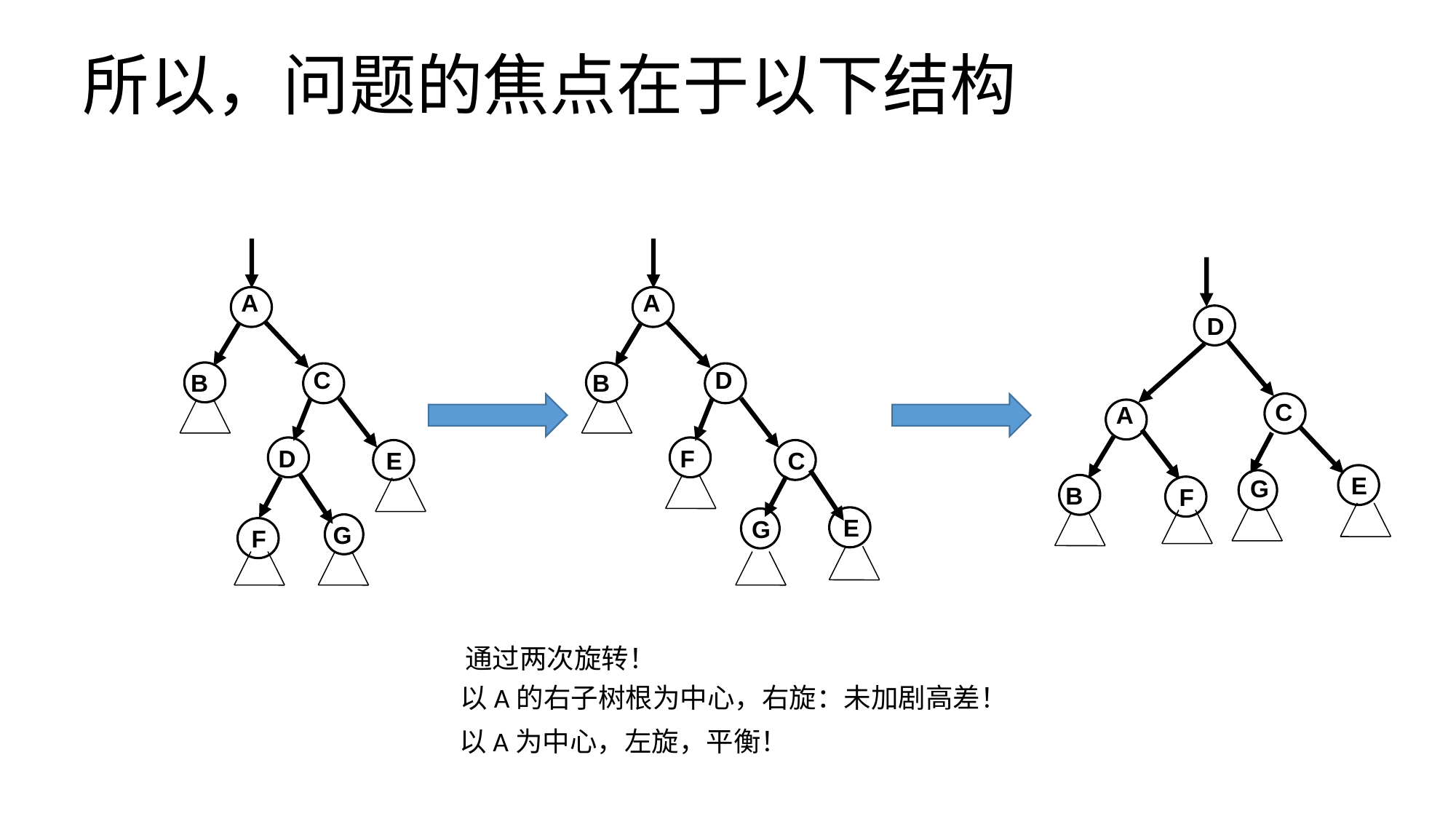

# 所以，问题的焦点在于以下结构

A

C
B

D

E

G

F

A

D

D
B

C

E

A

B

G

F

C

F

E

G

通过两次旋转！
以A的右子树根为中心，右旋：未加剧高差！
以A为中心，左旋，平衡！